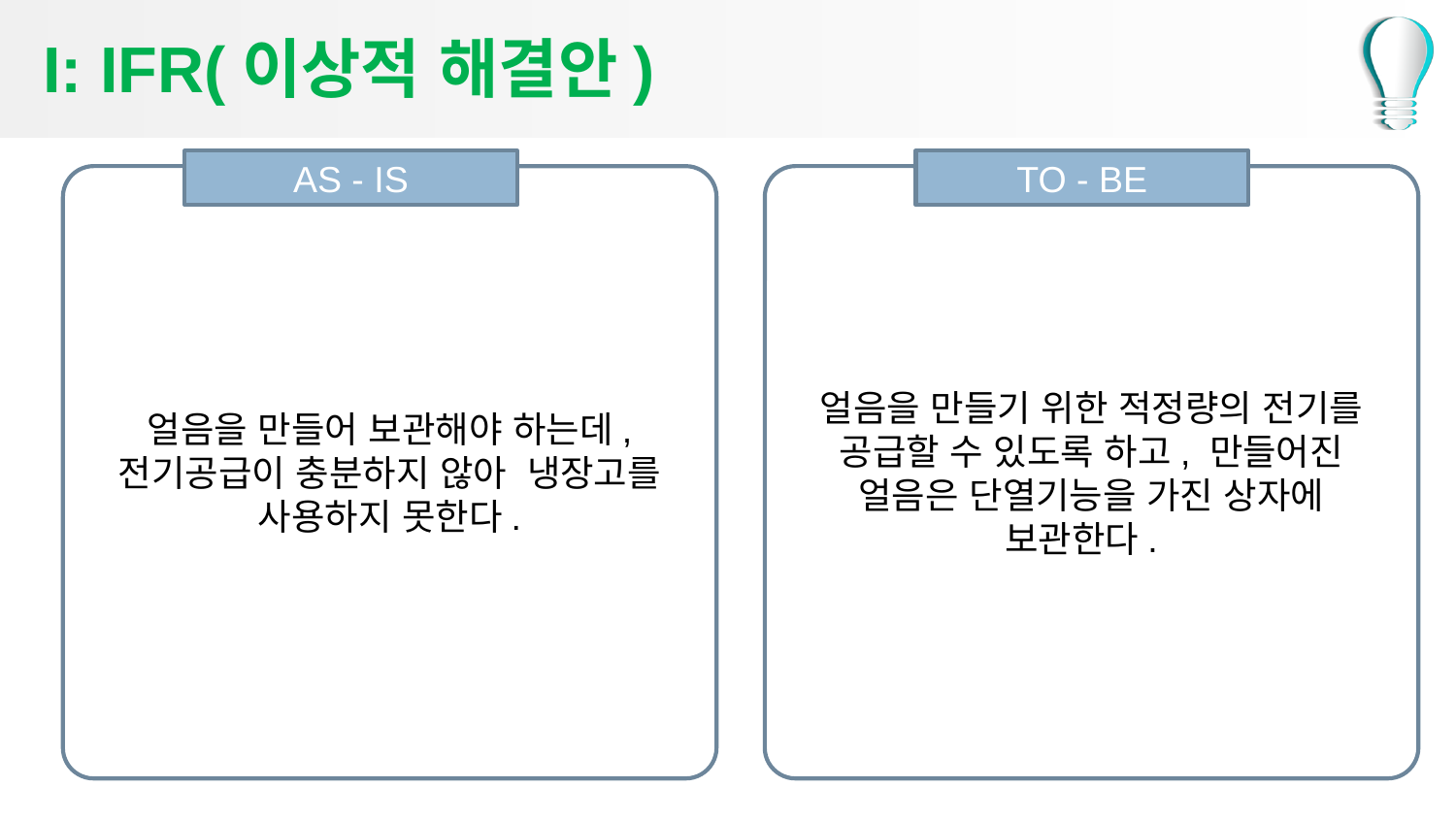

#
I: IFR(이상적 해결안)
AS - IS
TO - BE
얼음을 만들기 위한 적정량의 전기를 공급할 수 있도록 하고, 만들어진 얼음은 단열기능을 가진 상자에 보관한다.
얼음을 만들어 보관해야 하는데, 전기공급이 충분하지 않아  냉장고를 사용하지 못한다.